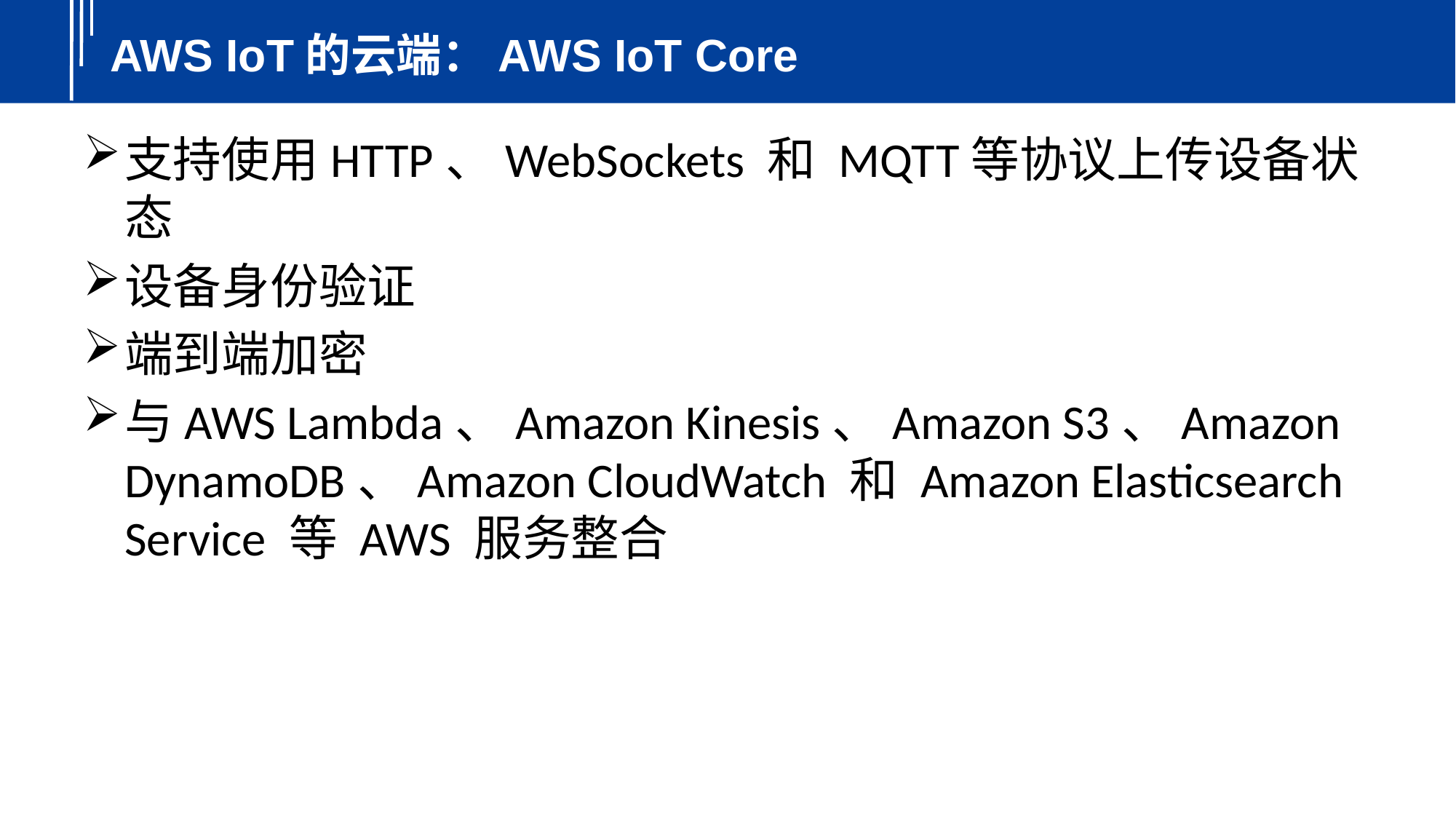

# AWS IoT的云端：AWS IoT Core
支持使用HTTP、WebSockets 和 MQTT等协议上传设备状态
设备身份验证
端到端加密
与AWS Lambda、Amazon Kinesis、Amazon S3、Amazon DynamoDB、Amazon CloudWatch 和 Amazon Elasticsearch Service 等 AWS 服务整合